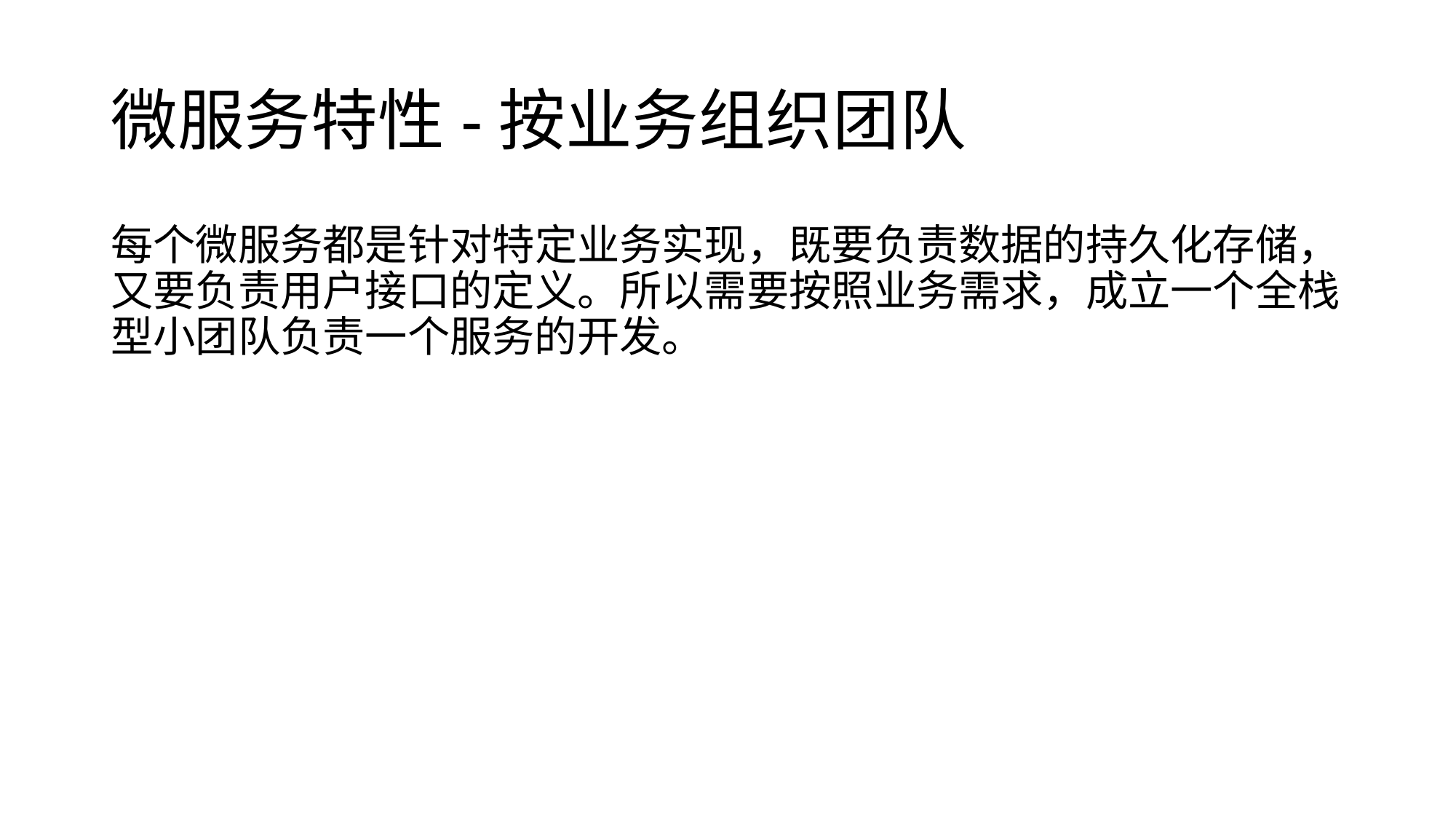

# 微服务特性-按业务组织团队
每个微服务都是针对特定业务实现，既要负责数据的持久化存储，又要负责用户接口的定义。所以需要按照业务需求，成立一个全栈型小团队负责一个服务的开发。